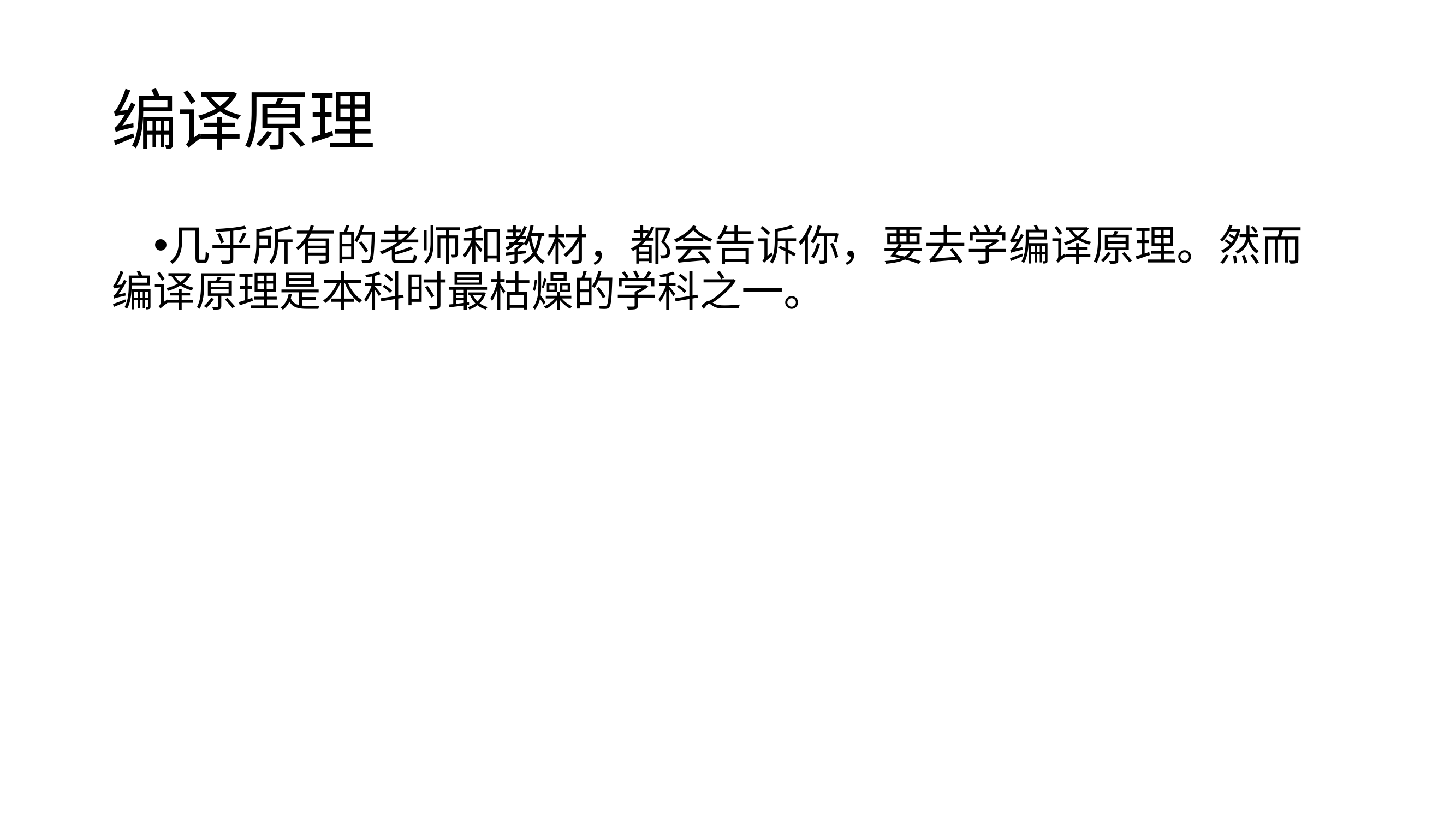

编译原理
几乎所有的老师和教材，都会告诉你，要去学编译原理。然而编译原理是本科时最枯燥的学科之一。